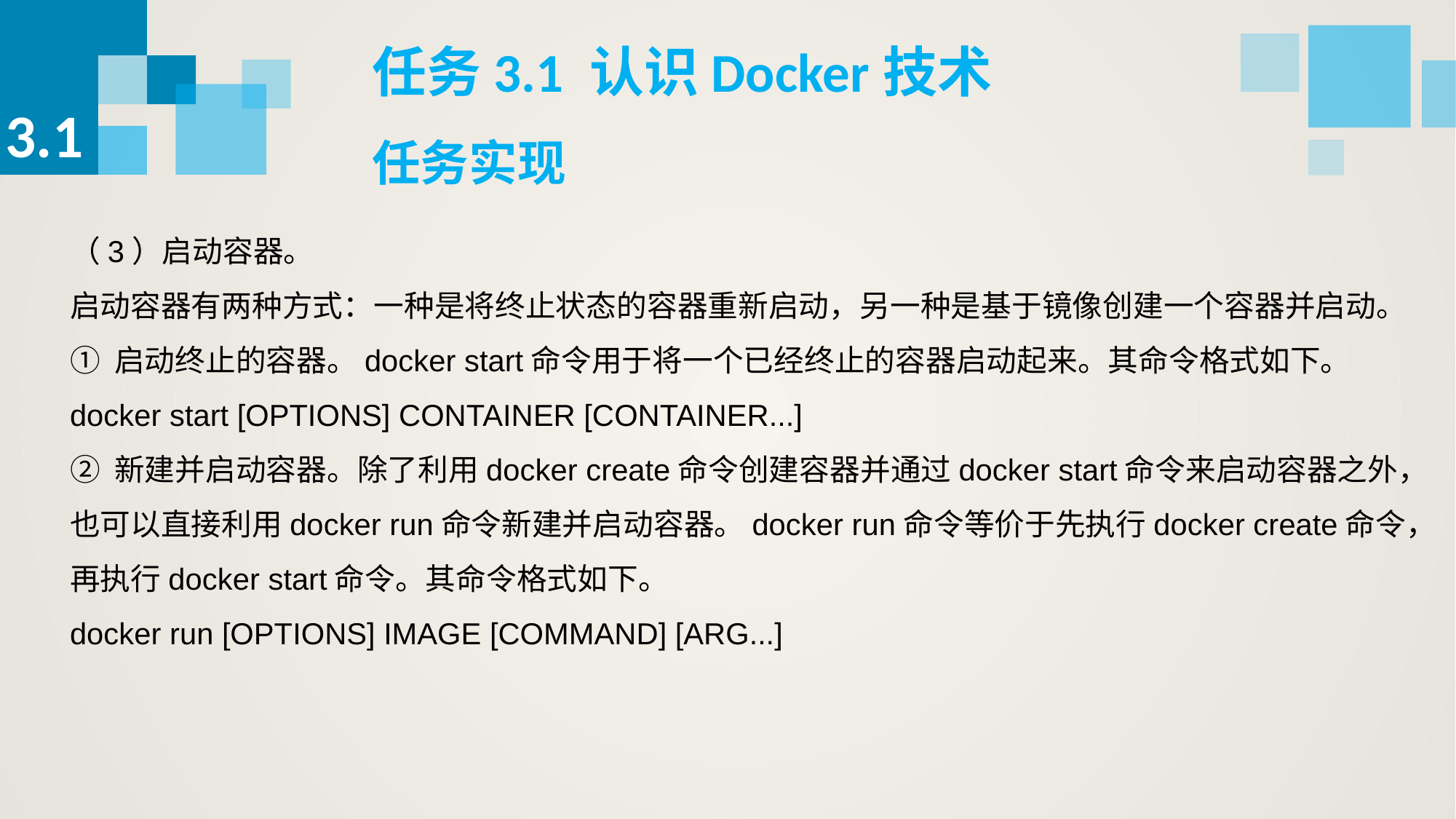

任务3.1 认识Docker技术
3.1
任务实现
（3）启动容器。
启动容器有两种方式：一种是将终止状态的容器重新启动，另一种是基于镜像创建一个容器并启动。
① 启动终止的容器。docker start命令用于将一个已经终止的容器启动起来。其命令格式如下。
docker start [OPTIONS] CONTAINER [CONTAINER...]
② 新建并启动容器。除了利用docker create命令创建容器并通过docker start命令来启动容器之外，也可以直接利用docker run命令新建并启动容器。docker run命令等价于先执行docker create命令，再执行docker start命令。其命令格式如下。
docker run [OPTIONS] IMAGE [COMMAND] [ARG...]